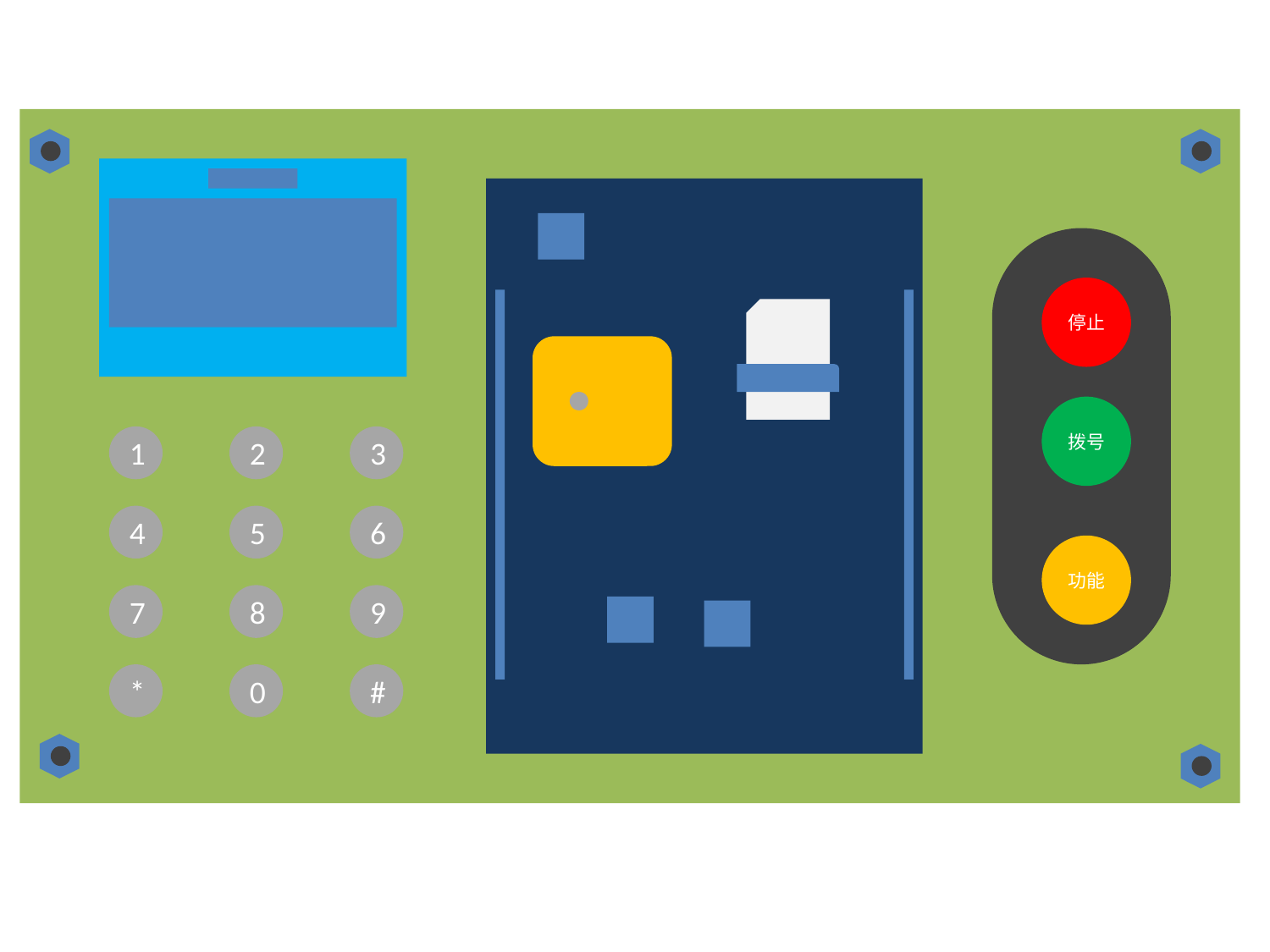

停止
拨号
1
2
3
4
5
6
功能
7
8
9
*
0
#